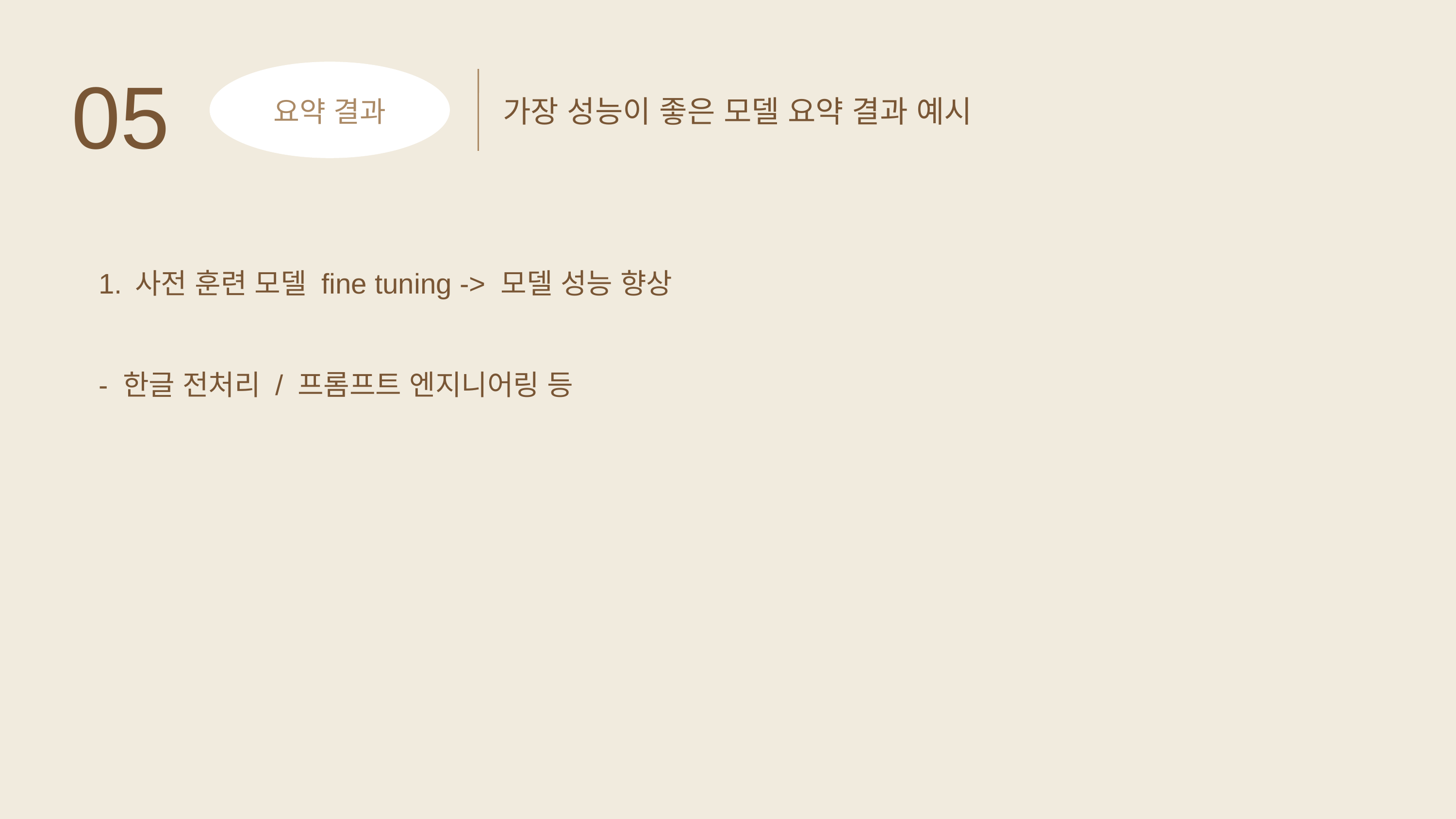

05

가장 성능이 좋은 모델 요약 결과 예시
요약 결과

사전 훈련 모델 fine tuning -> 모델 성능 향상

- 한글 전처리 / 프롬프트 엔지니어링 등